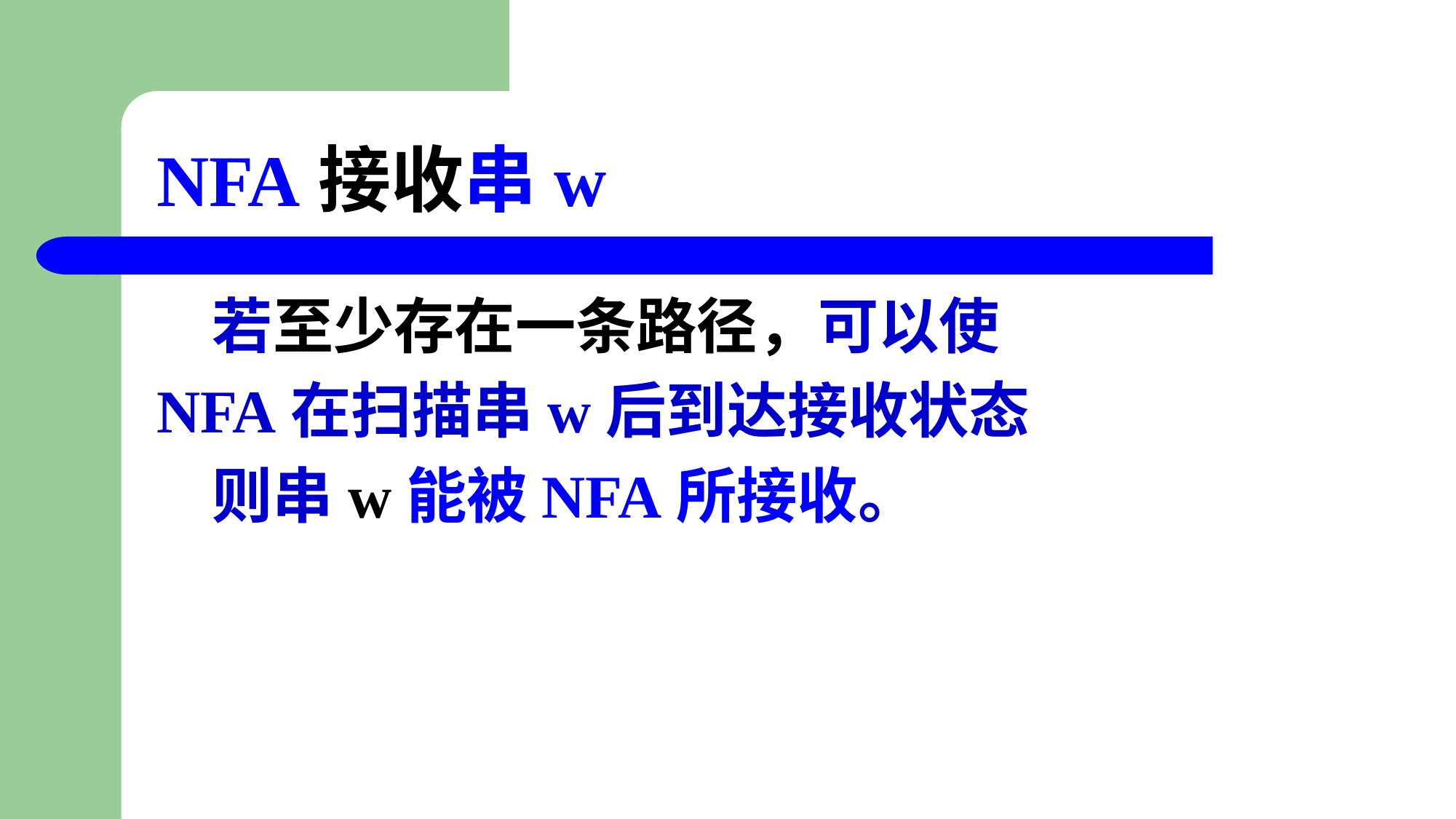

# NFA接收串w
   若至少存在一条路径，可以使
NFA在扫描串w后到达接收状态
   则串w能被NFA所接收。